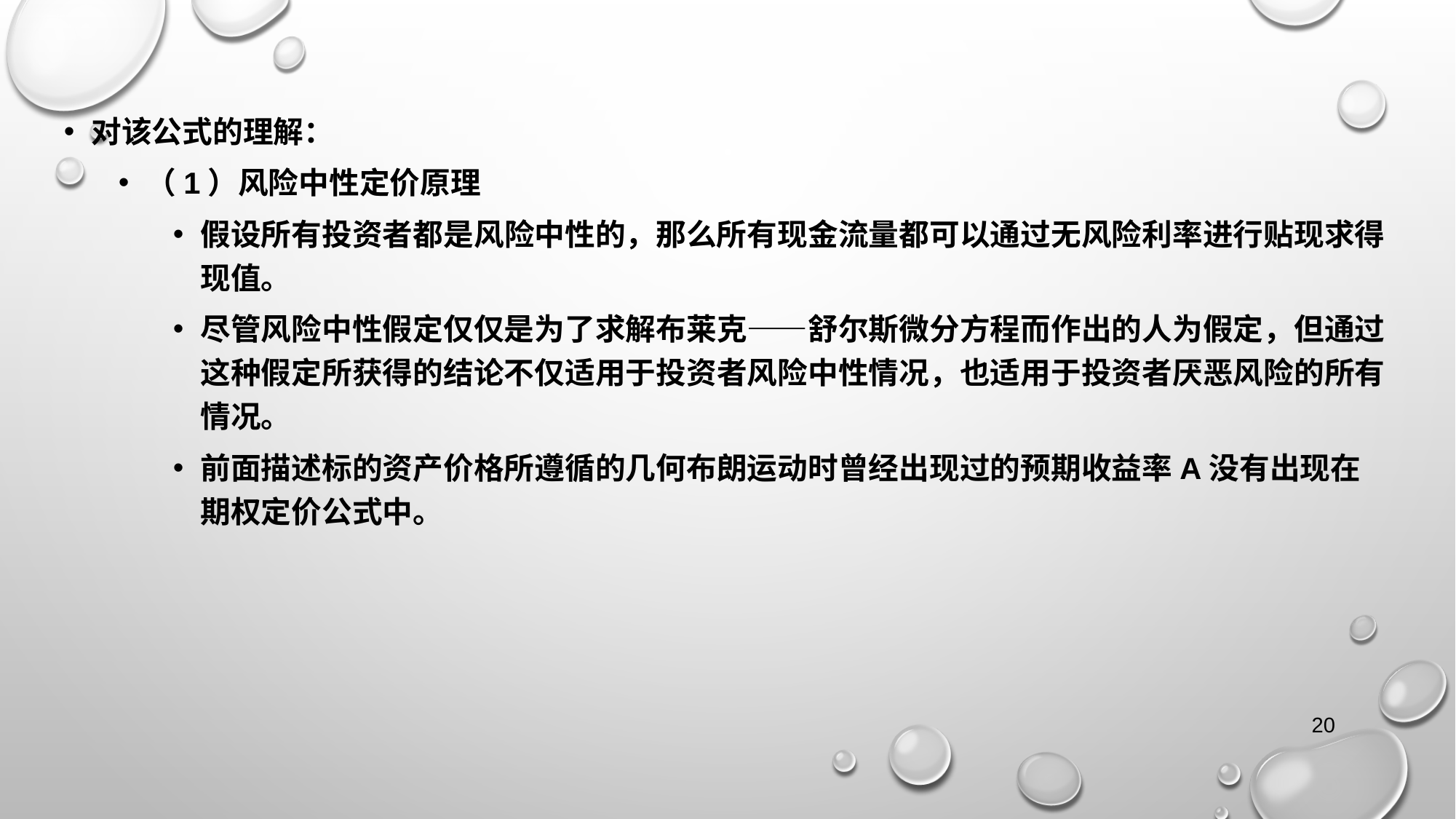

对该公式的理解：
（1）风险中性定价原理
假设所有投资者都是风险中性的，那么所有现金流量都可以通过无风险利率进行贴现求得现值。
尽管风险中性假定仅仅是为了求解布莱克——舒尔斯微分方程而作出的人为假定，但通过这种假定所获得的结论不仅适用于投资者风险中性情况，也适用于投资者厌恶风险的所有情况。
前面描述标的资产价格所遵循的几何布朗运动时曾经出现过的预期收益率a没有出现在期权定价公式中。

20